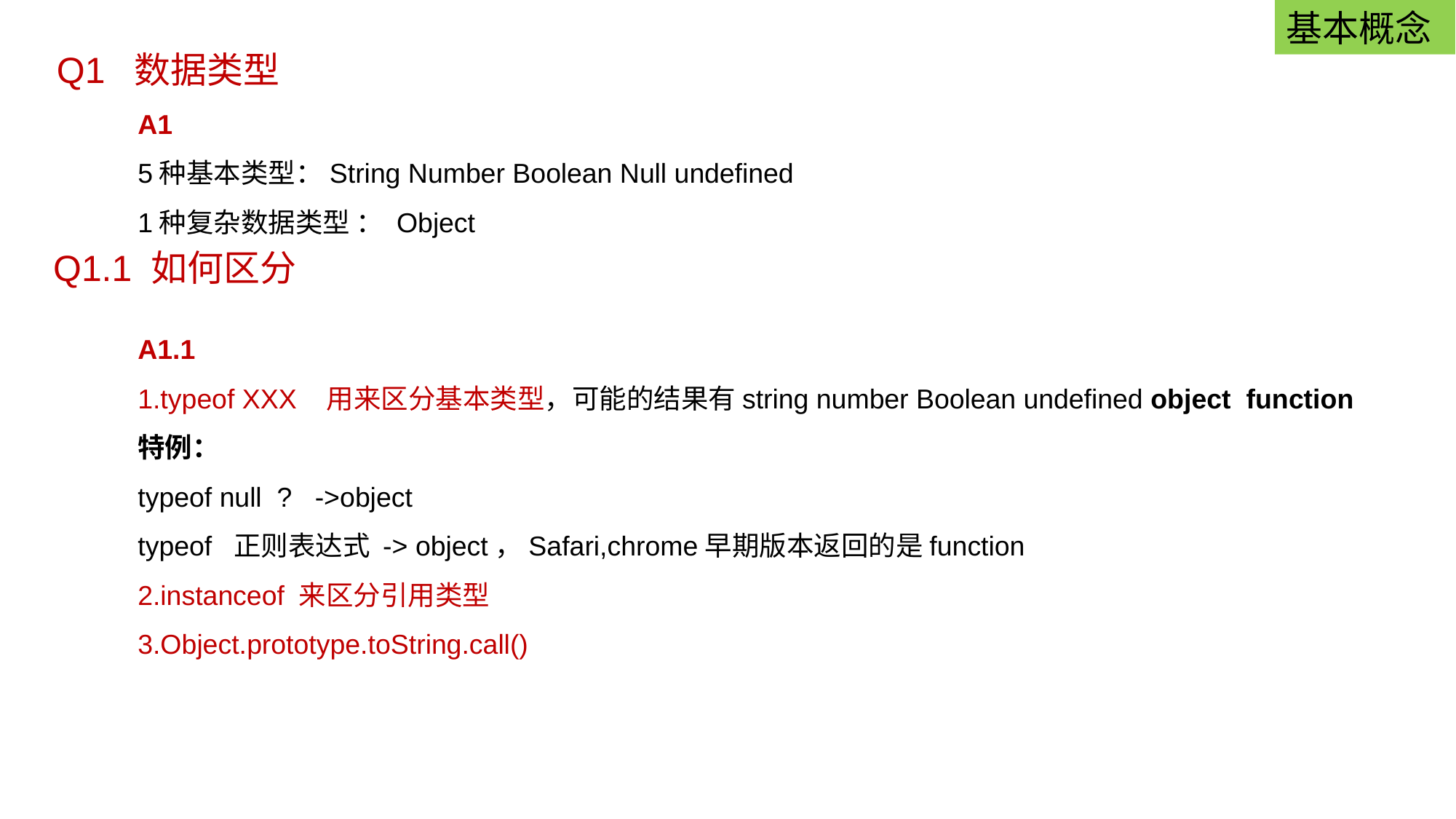

基本概念
Q1  数据类型
A1
5种基本类型：String Number Boolean Null undefined
1种复杂数据类型 ： Object
Q1.1 如何区分
A1.1
1.typeof XXX   用来区分基本类型，可能的结果有string number Boolean undefined object  function
特例：
typeof null  ?   ->object
typeof  正则表达式 -> object，Safari,chrome早期版本返回的是function
2.instanceof 来区分引用类型
3.Object.prototype.toString.call()